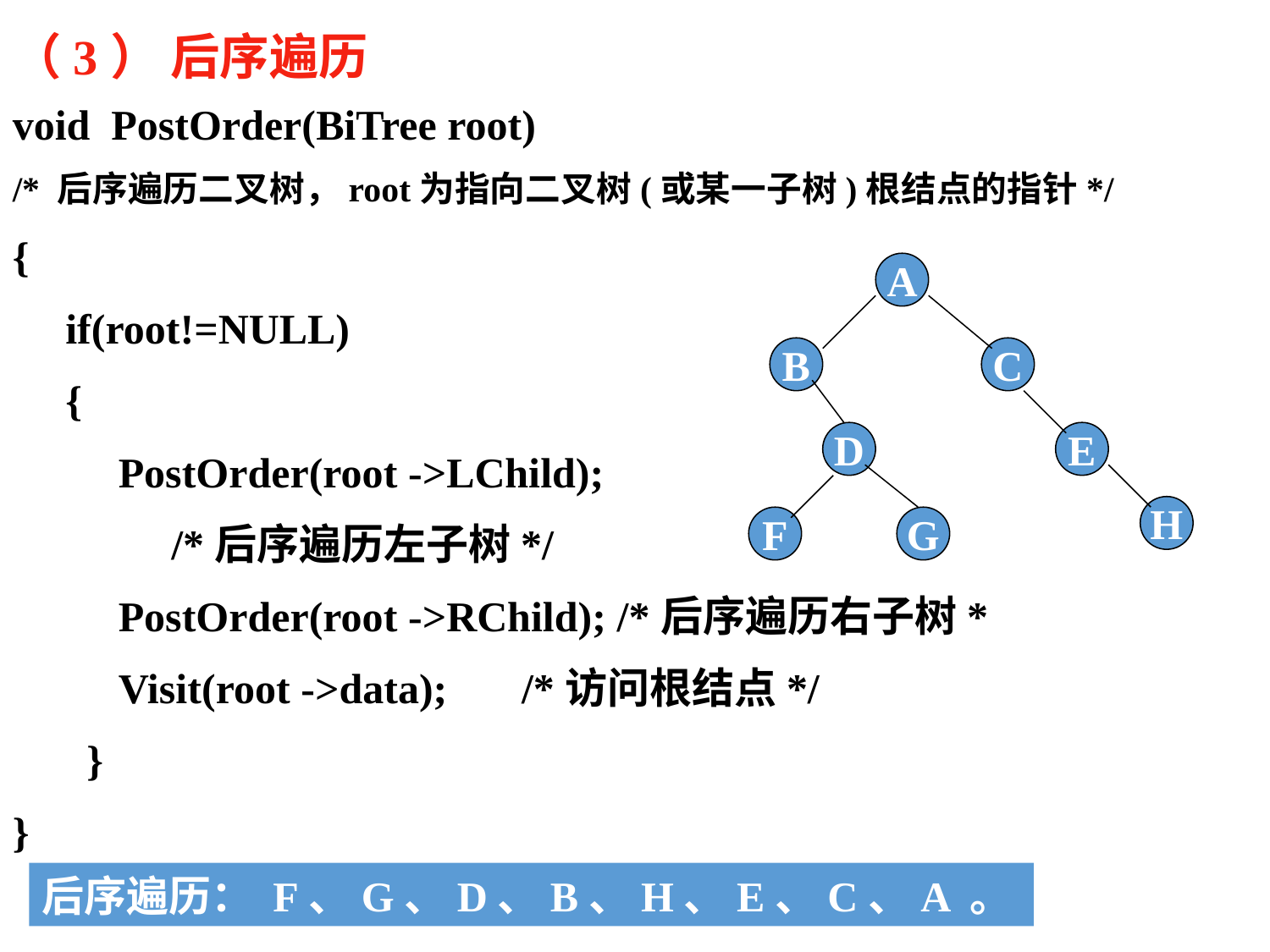

（3） 后序遍历
void  PostOrder(BiTree root)
/* 后序遍历二叉树，root为指向二叉树(或某一子树)根结点的指针*/
{
     if(root!=NULL)
     {
          PostOrder(root ->LChild);
               /*后序遍历左子树*/
          PostOrder(root ->RChild); /*后序遍历右子树*
          Visit(root ->data);       /*访问根结点*/
       }
}
A

B
C

D
E

H
F
G
后序遍历： F、G、D、B、H、E、C、A 。